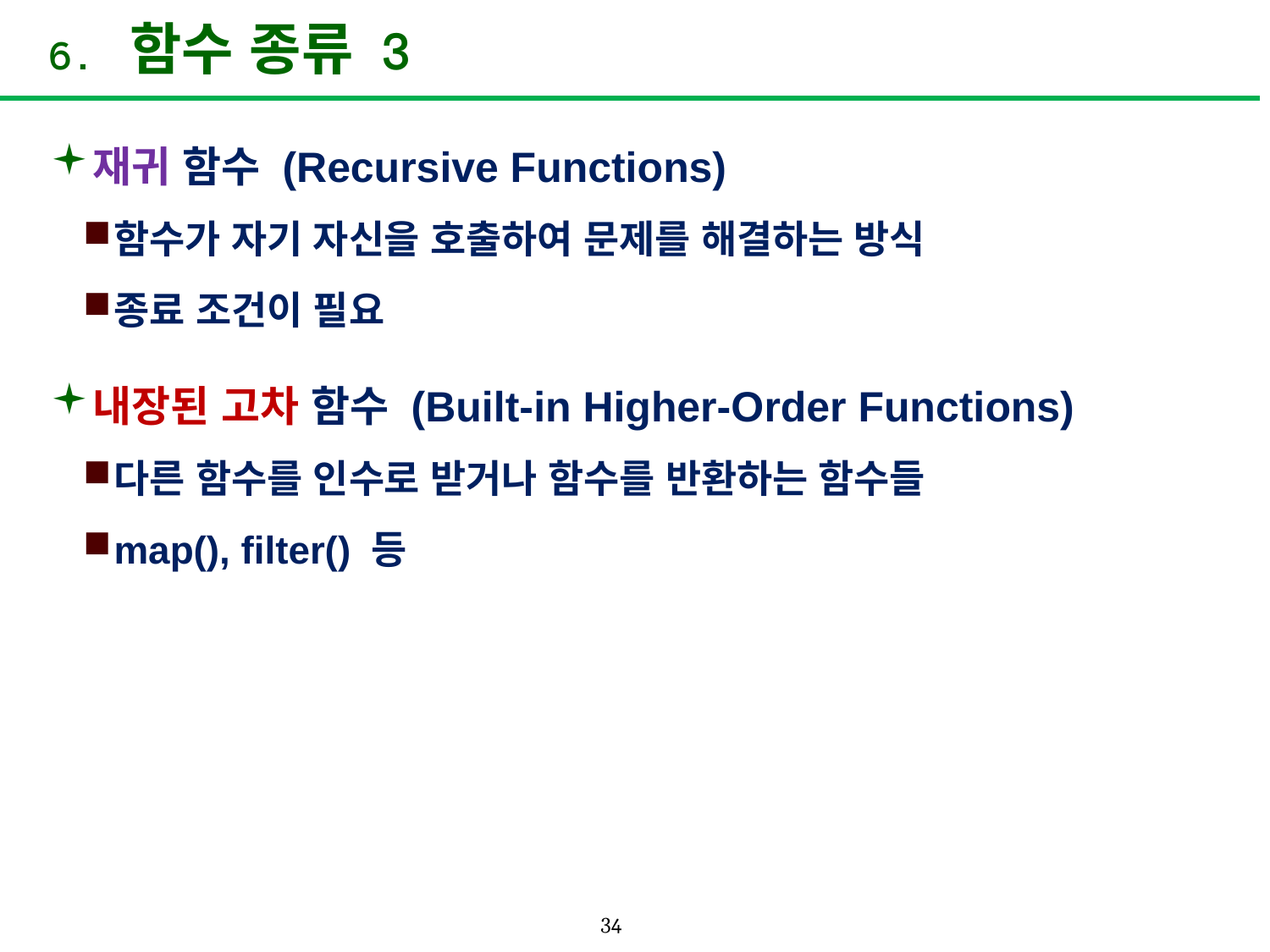

# 6. 함수 종류 3
재귀 함수 (Recursive Functions)
함수가 자기 자신을 호출하여 문제를 해결하는 방식
종료 조건이 필요
내장된 고차 함수 (Built-in Higher-Order Functions)
다른 함수를 인수로 받거나 함수를 반환하는 함수들
map(), filter() 등

34